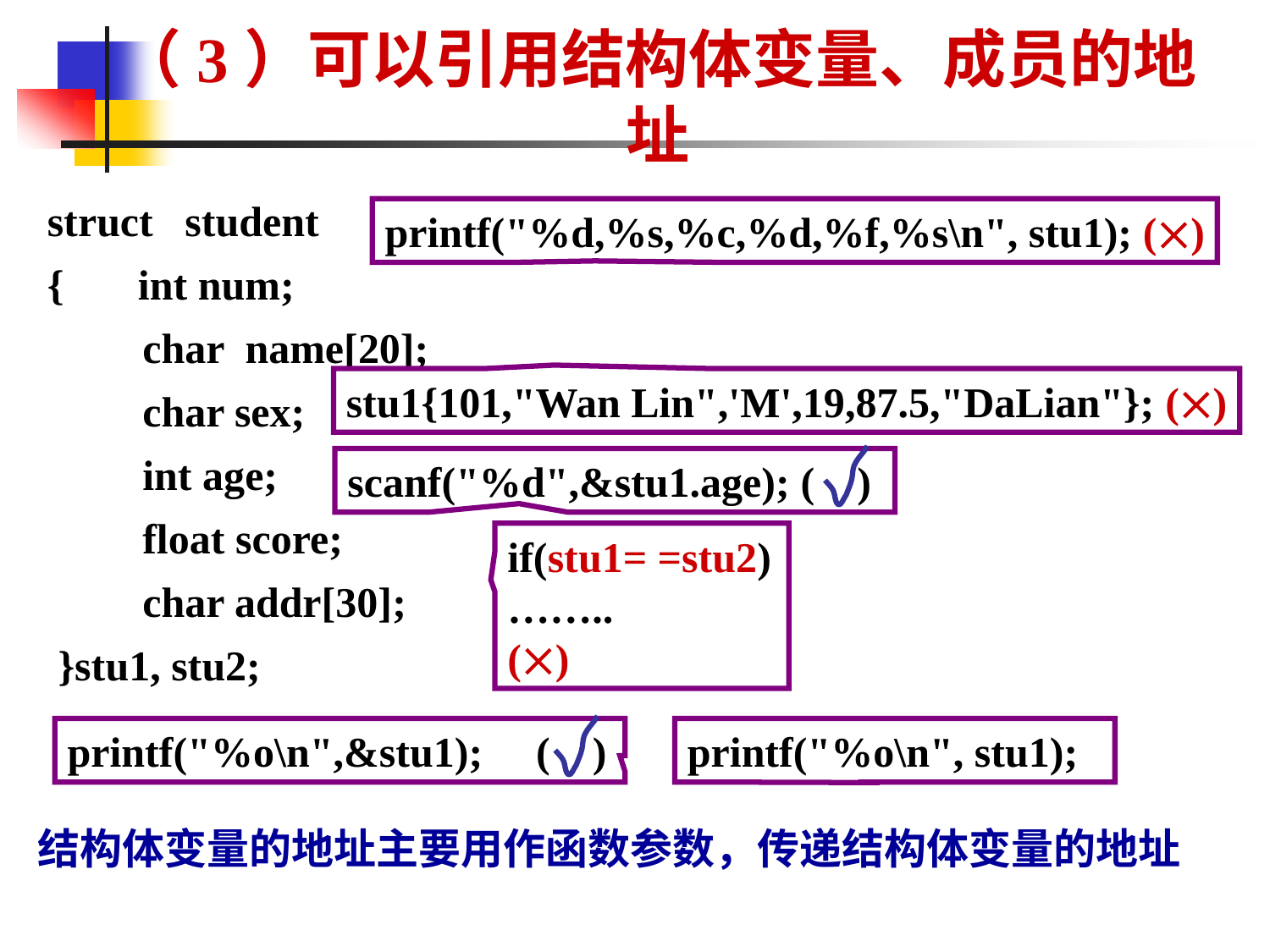

（3）可以引用结构体变量、成员的地址
struct   student
{       int num;
         char  name[20];
         char sex;
         int age;
         float score;
         char addr[30];
 }stu1, stu2;
printf("%d,%s,%c,%d,%f,%s\n", stu1); (×)
stu1{101,"Wan Lin",'M',19,87.5,"DaLian"}; (×)
scanf("%d",&stu1.age); (    )

if(stu1= =stu2)
……..          (×)
printf("%o\n",&stu1);     (    )

printf("%o\n", stu1);
结构体变量的地址主要用作函数参数，传递结构体变量的地址